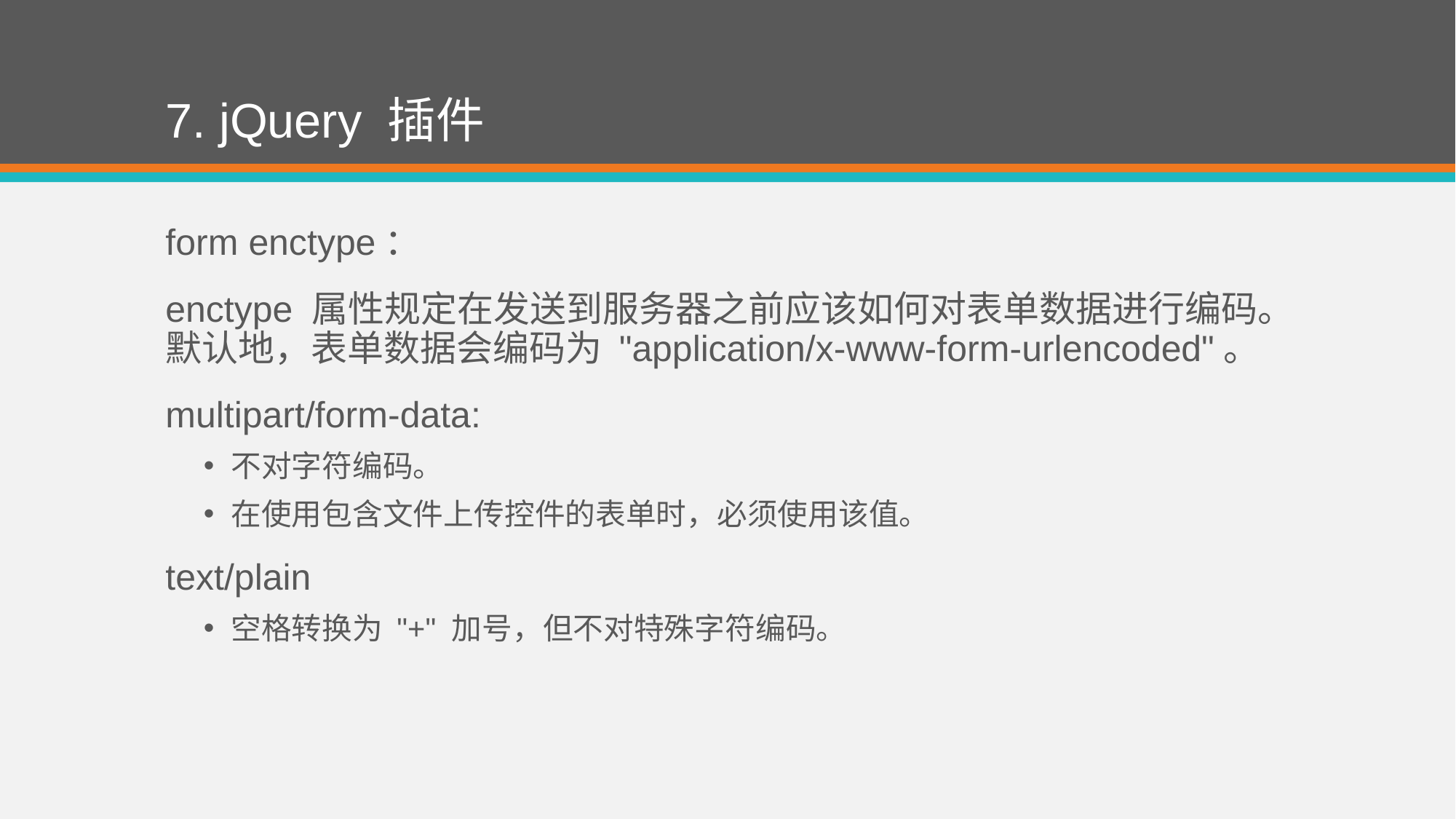

# 7. jQuery 插件
form enctype：
enctype 属性规定在发送到服务器之前应该如何对表单数据进行编码。默认地，表单数据会编码为 "application/x-www-form-urlencoded"。
multipart/form-data:
不对字符编码。
在使用包含文件上传控件的表单时，必须使用该值。
text/plain
空格转换为 "+" 加号，但不对特殊字符编码。